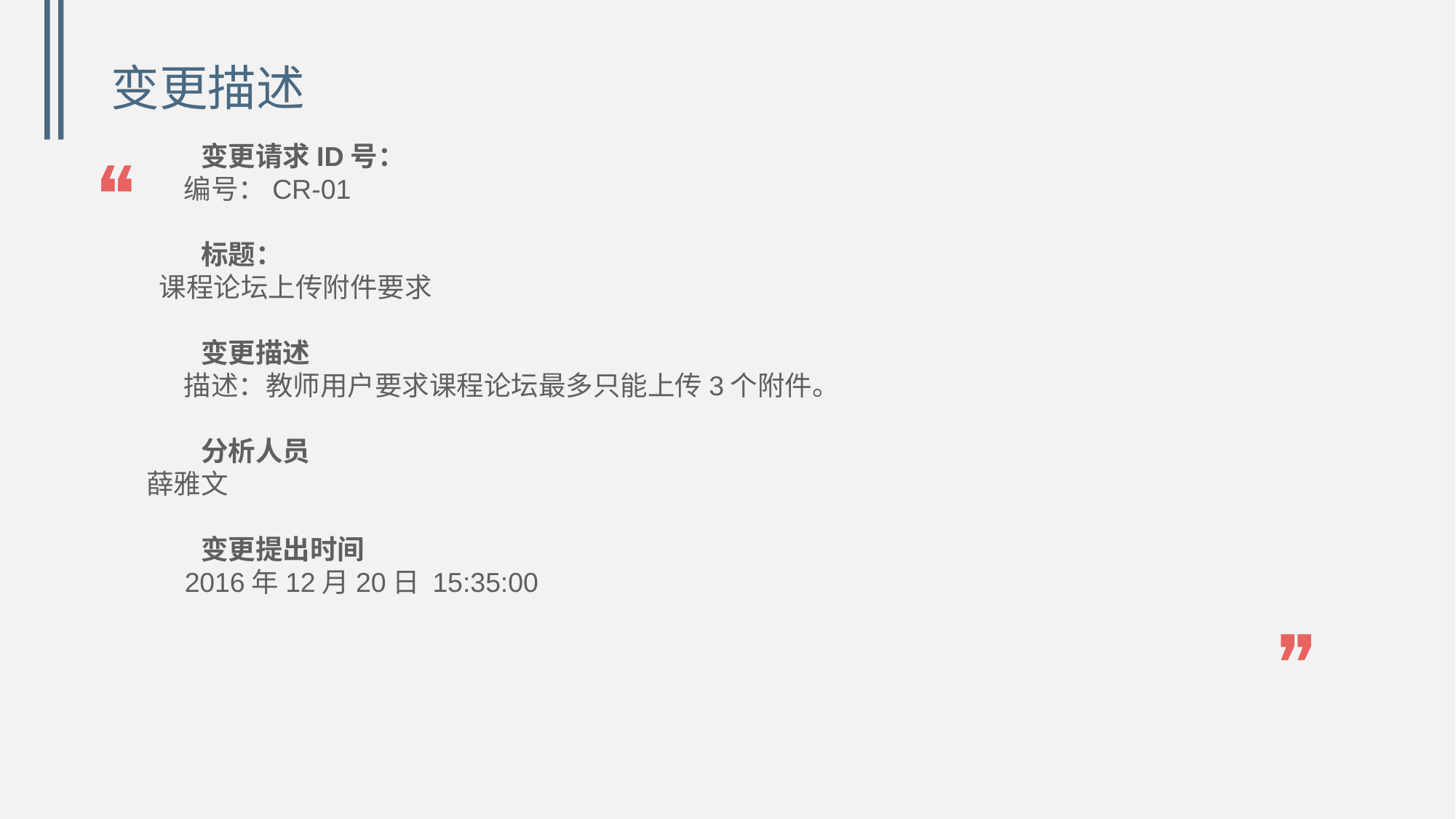

# 变更描述
变更请求ID号：
     编号：CR-01

标题：
 课程论坛上传附件要求

变更描述
     描述：教师用户要求课程论坛最多只能上传3个附件。

分析人员
薛雅文

变更提出时间
     2016年12月20日 15:35:00

“
”